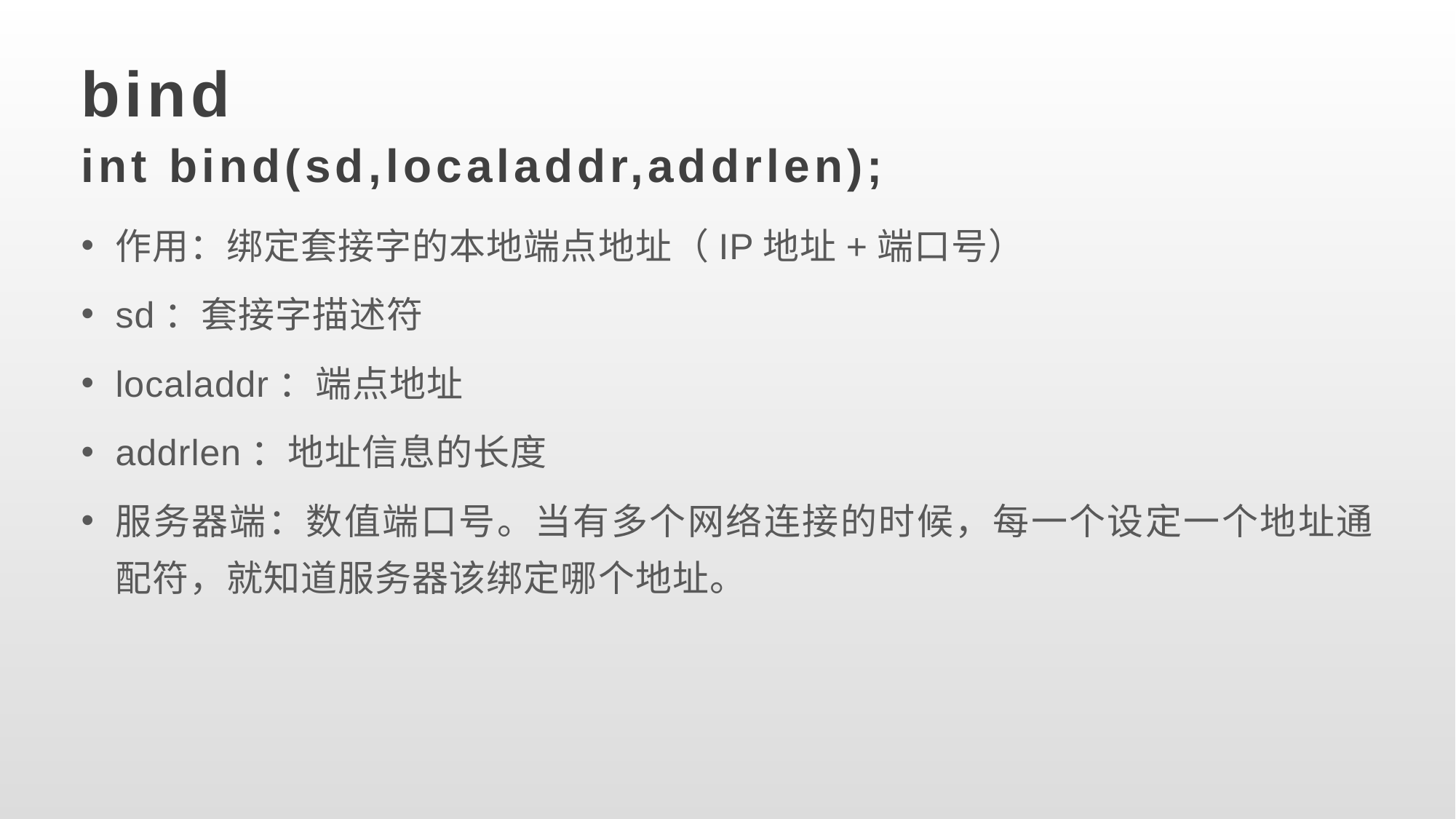

bind
int bind(sd,localaddr,addrlen);
作用：绑定套接字的本地端点地址（IP地址+端口号）
sd：套接字描述符
localaddr：端点地址
addrlen：地址信息的长度
服务器端：数值端口号。当有多个网络连接的时候，每一个设定一个地址通配符，就知道服务器该绑定哪个地址。